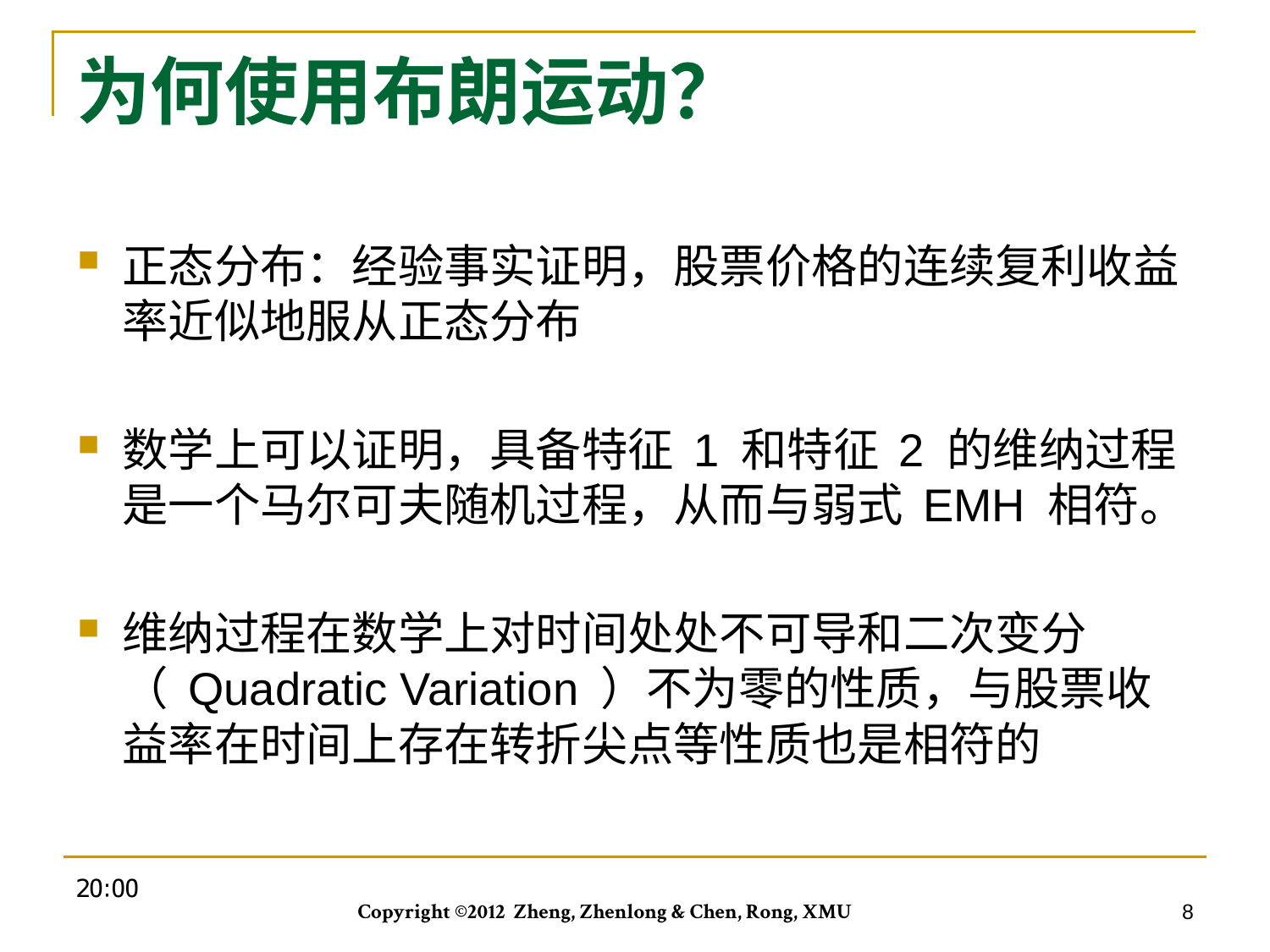

# 为何使用布朗运动？

正态分布：经验事实证明，股票价格的连续复利收益率近似地服从正态分布

数学上可以证明，具备特征 1 和特征 2 的维纳过程是一个马尔可夫随机过程，从而与弱式 EMH 相符。

维纳过程在数学上对时间处处不可导和二次变分（ Quadratic Variation ）不为零的性质，与股票收益率在时间上存在转折尖点等性质也是相符的
20:00
8
Copyright ©2012  Zheng, Zhenlong & Chen, Rong, XMU